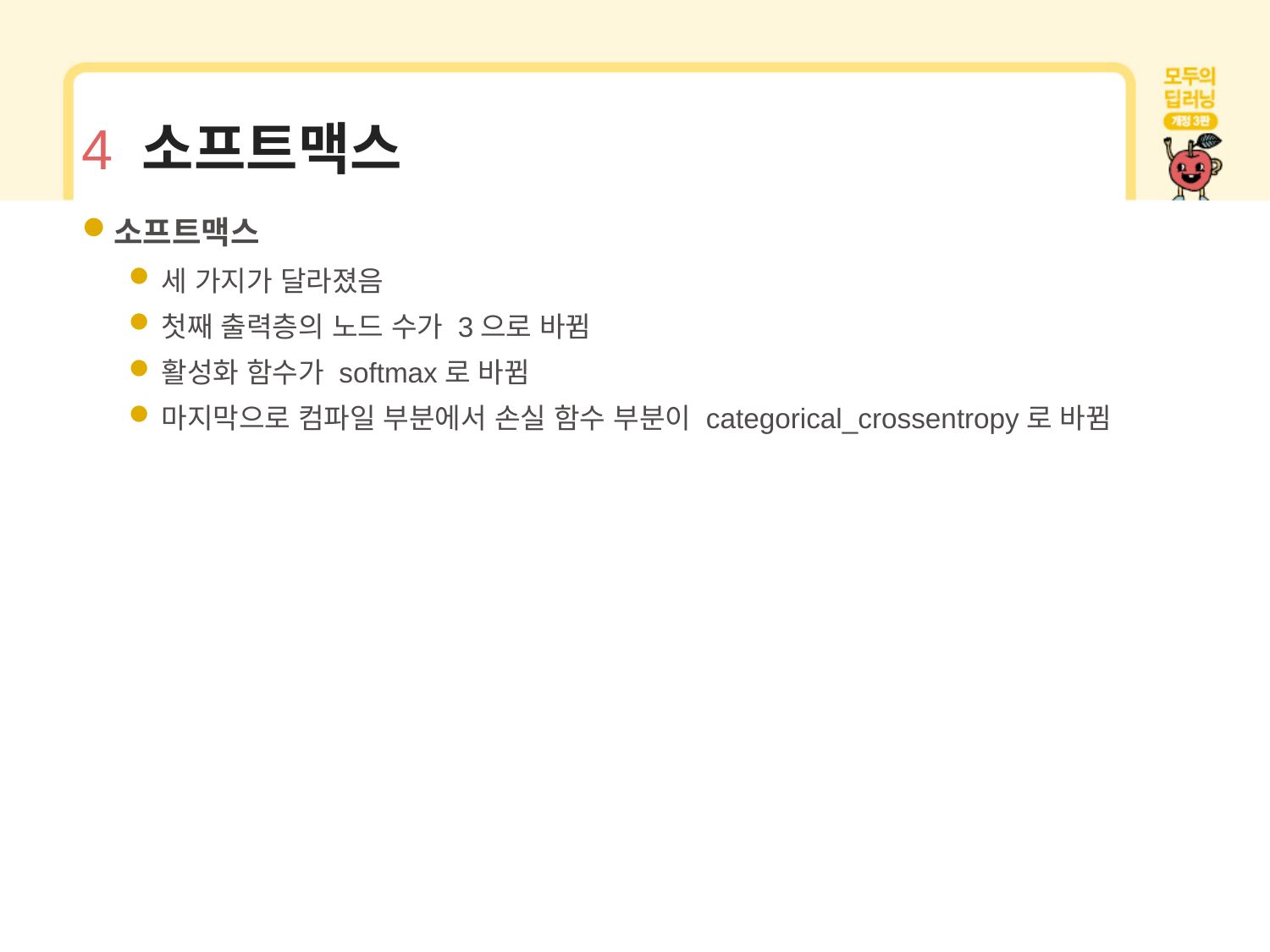

# 4 소프트맥스
소프트맥스
세 가지가 달라졌음
첫째 출력층의 노드 수가 3으로 바뀜
활성화 함수가 softmax로 바뀜
마지막으로 컴파일 부분에서 손실 함수 부분이 categorical_crossentropy로 바뀜